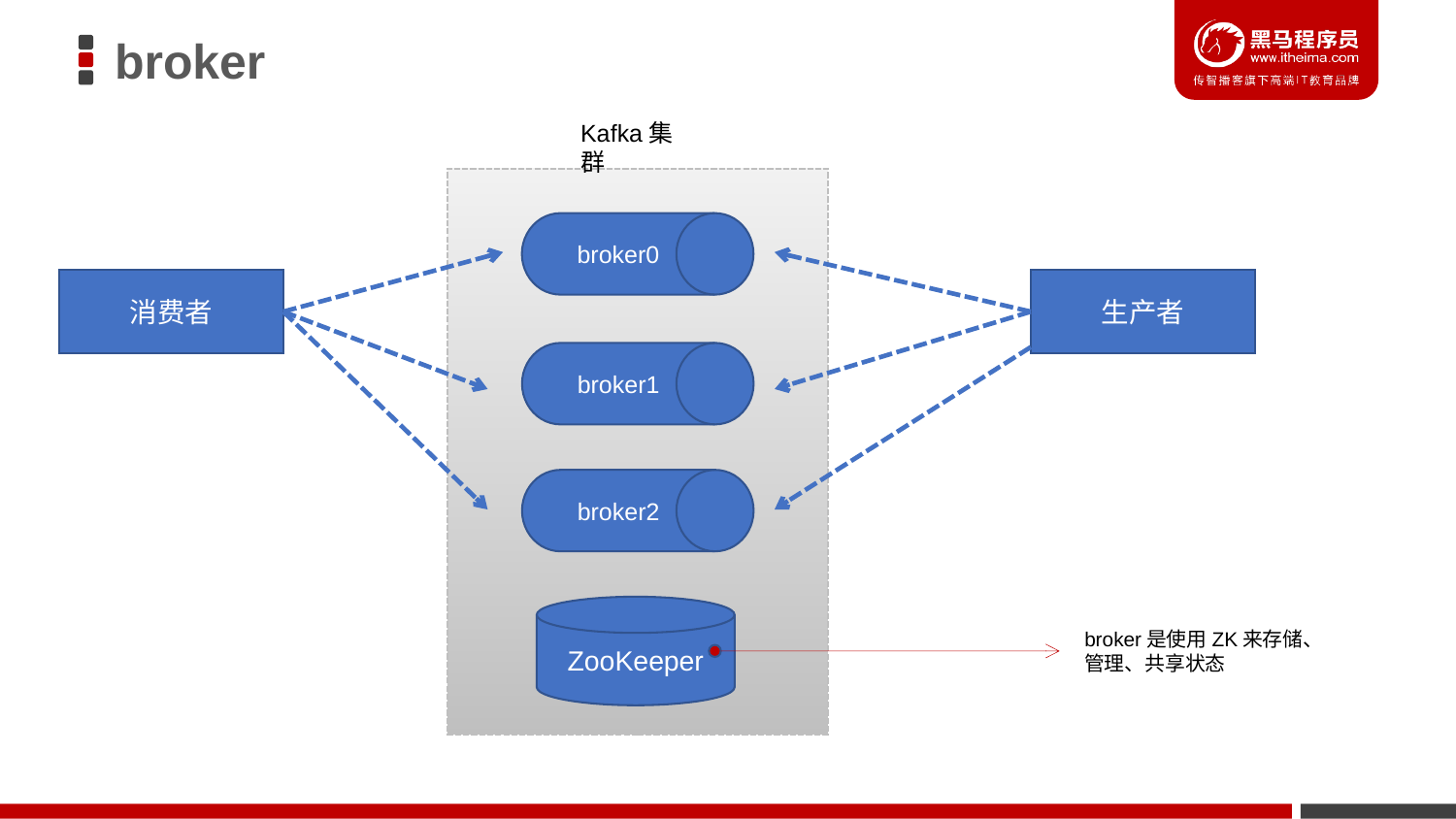

# broker
Kafka集群

broker0
消费者
生产者
broker1
broker2
ZooKeeper
broker是使用ZK来存储、管理、共享状态